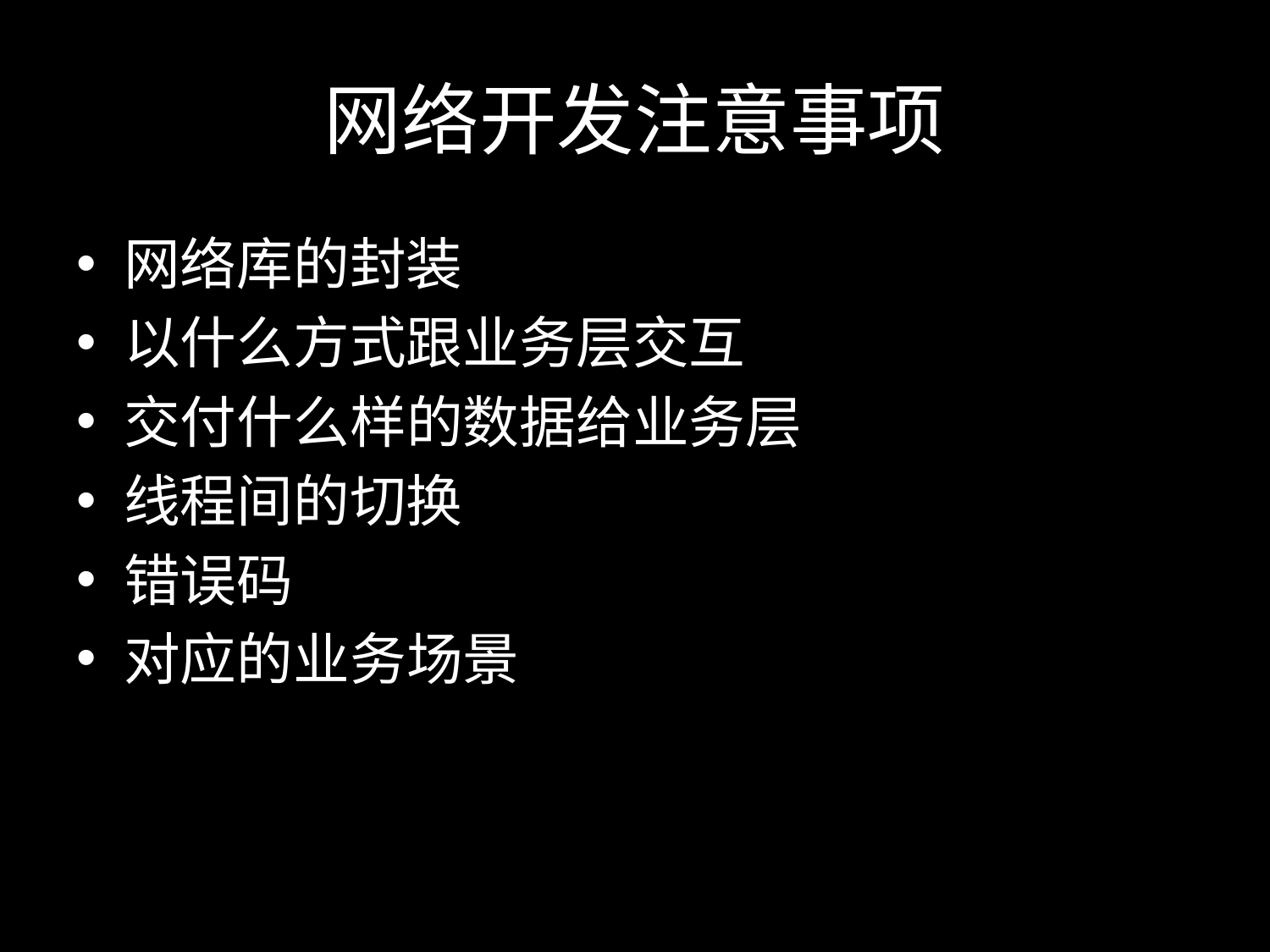

# 网络开发注意事项
网络库的封装
以什么方式跟业务层交互
交付什么样的数据给业务层
线程间的切换
错误码
对应的业务场景